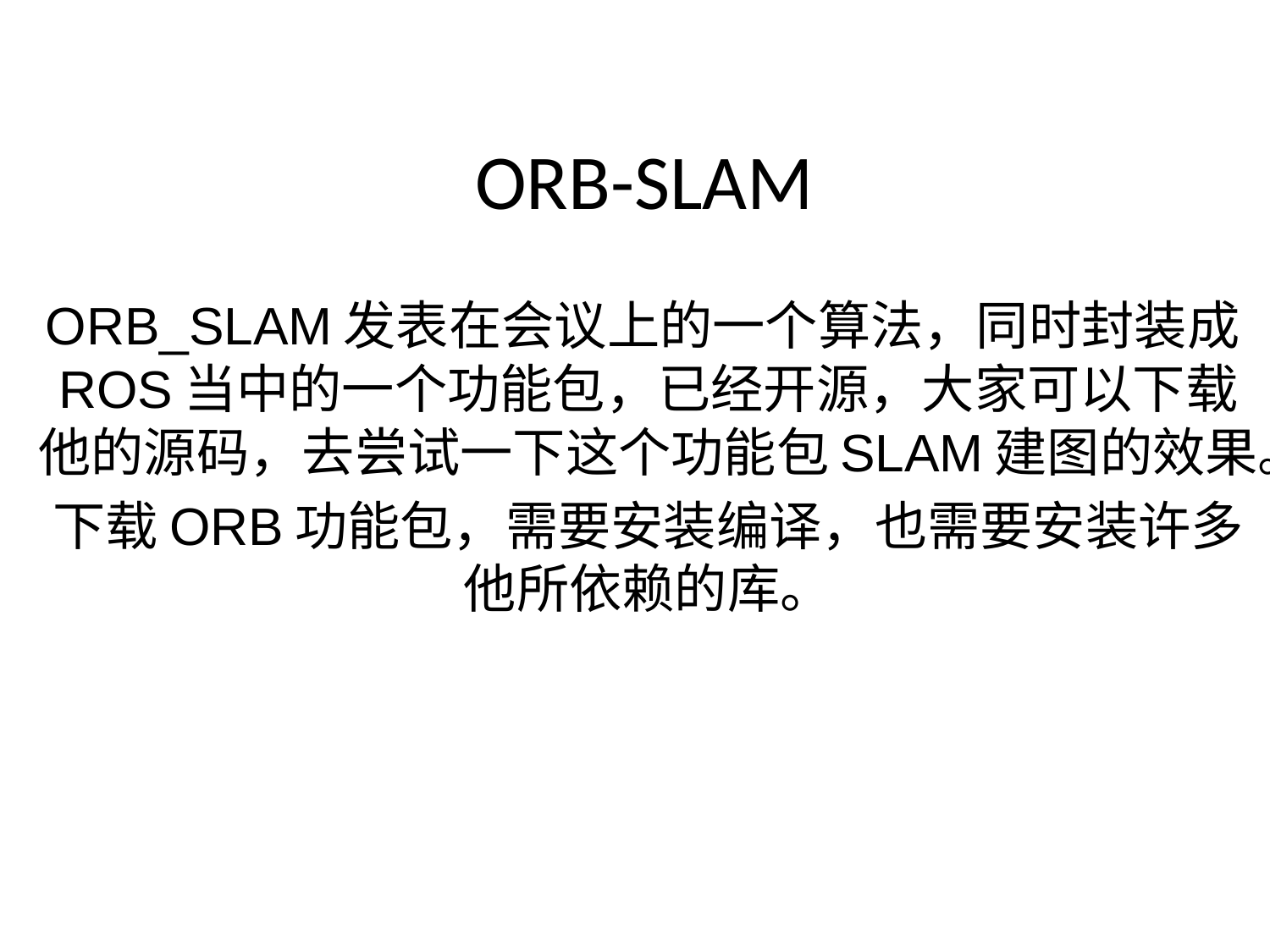

# ORB-SLAM
ORB_SLAM发表在会议上的一个算法，同时封装成ROS当中的一个功能包，已经开源，大家可以下载他的源码，去尝试一下这个功能包SLAM建图的效果。
下载ORB功能包，需要安装编译，也需要安装许多他所依赖的库。